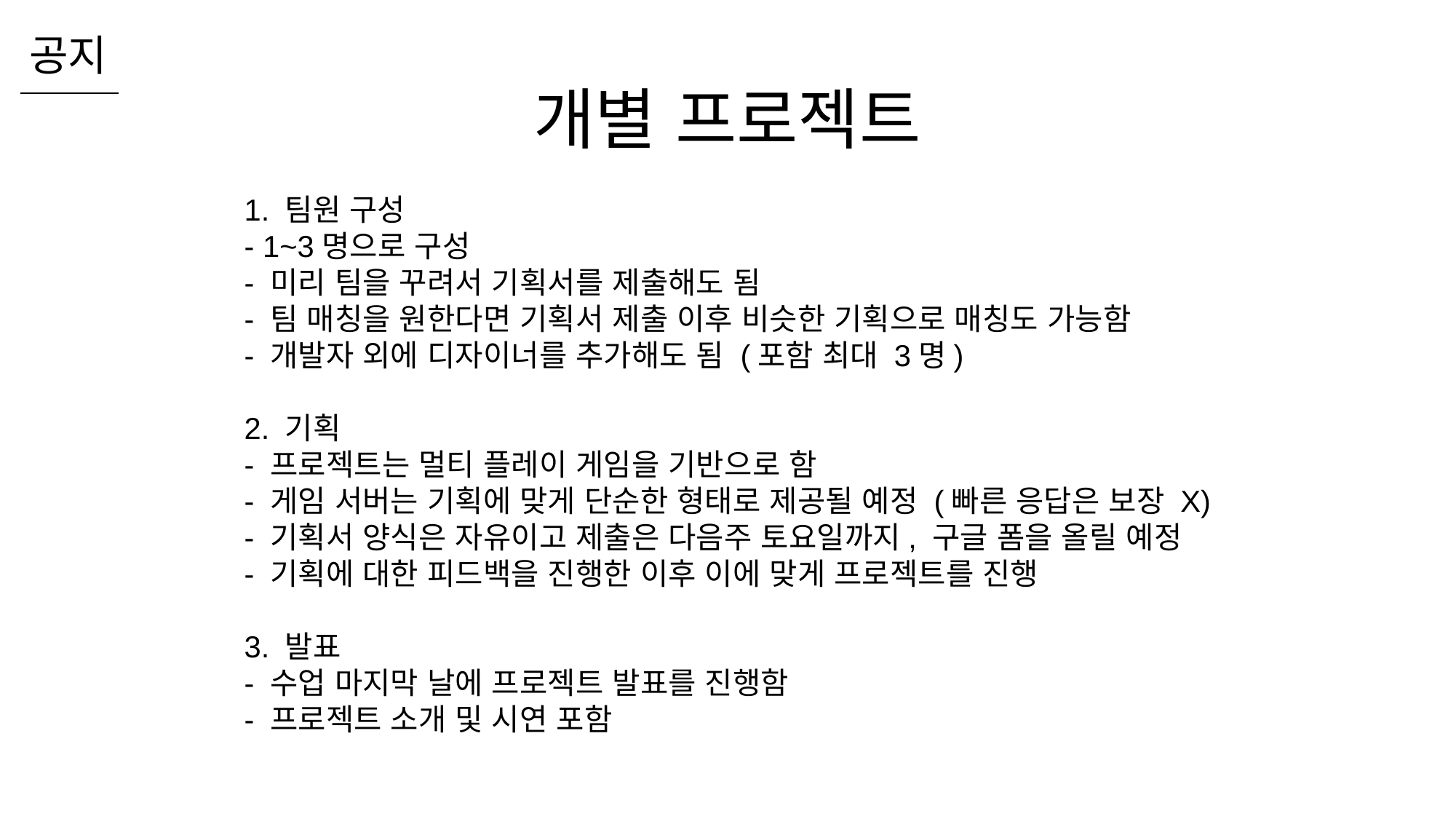

공지
개별 프로젝트
1. 팀원 구성
- 1~3명으로 구성
- 미리 팀을 꾸려서 기획서를 제출해도 됨
- 팀 매칭을 원한다면 기획서 제출 이후 비슷한 기획으로 매칭도 가능함
- 개발자 외에 디자이너를 추가해도 됨 (포함 최대 3명)

2. 기획
- 프로젝트는 멀티 플레이 게임을 기반으로 함
- 게임 서버는 기획에 맞게 단순한 형태로 제공될 예정 (빠른 응답은 보장 X)
- 기획서 양식은 자유이고 제출은 다음주 토요일까지, 구글 폼을 올릴 예정
- 기획에 대한 피드백을 진행한 이후 이에 맞게 프로젝트를 진행

3. 발표
- 수업 마지막 날에 프로젝트 발표를 진행함
- 프로젝트 소개 및 시연 포함